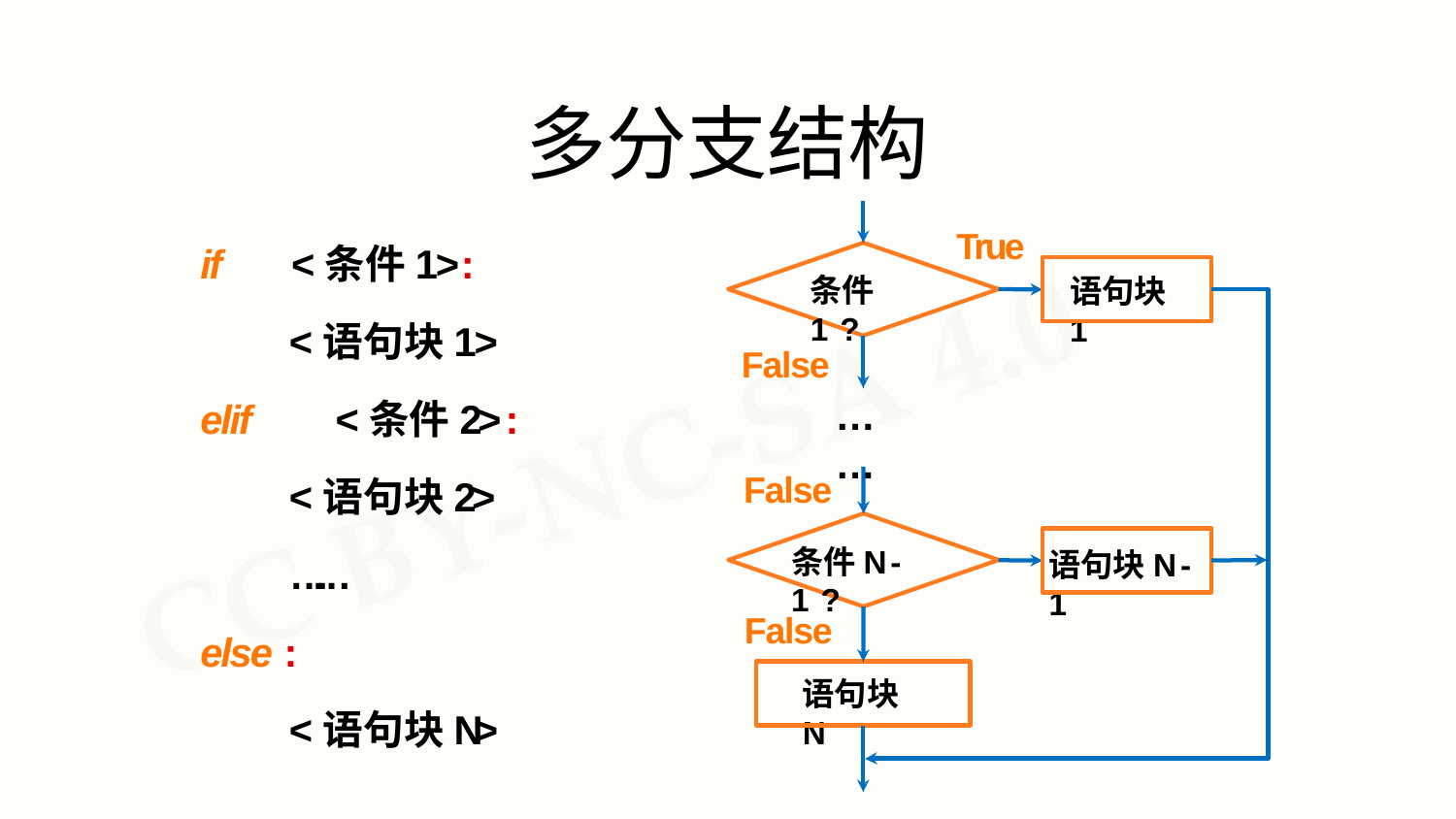

# 多分支结构

True

if	<条件1>	:
<语句块1>
elif	<条件2>	:
<语句块2>
……
else :
<语句块N>

条件1 ?
语句块1

False

……

False

条件N-1 ?
语句块N-1

False

语句块N